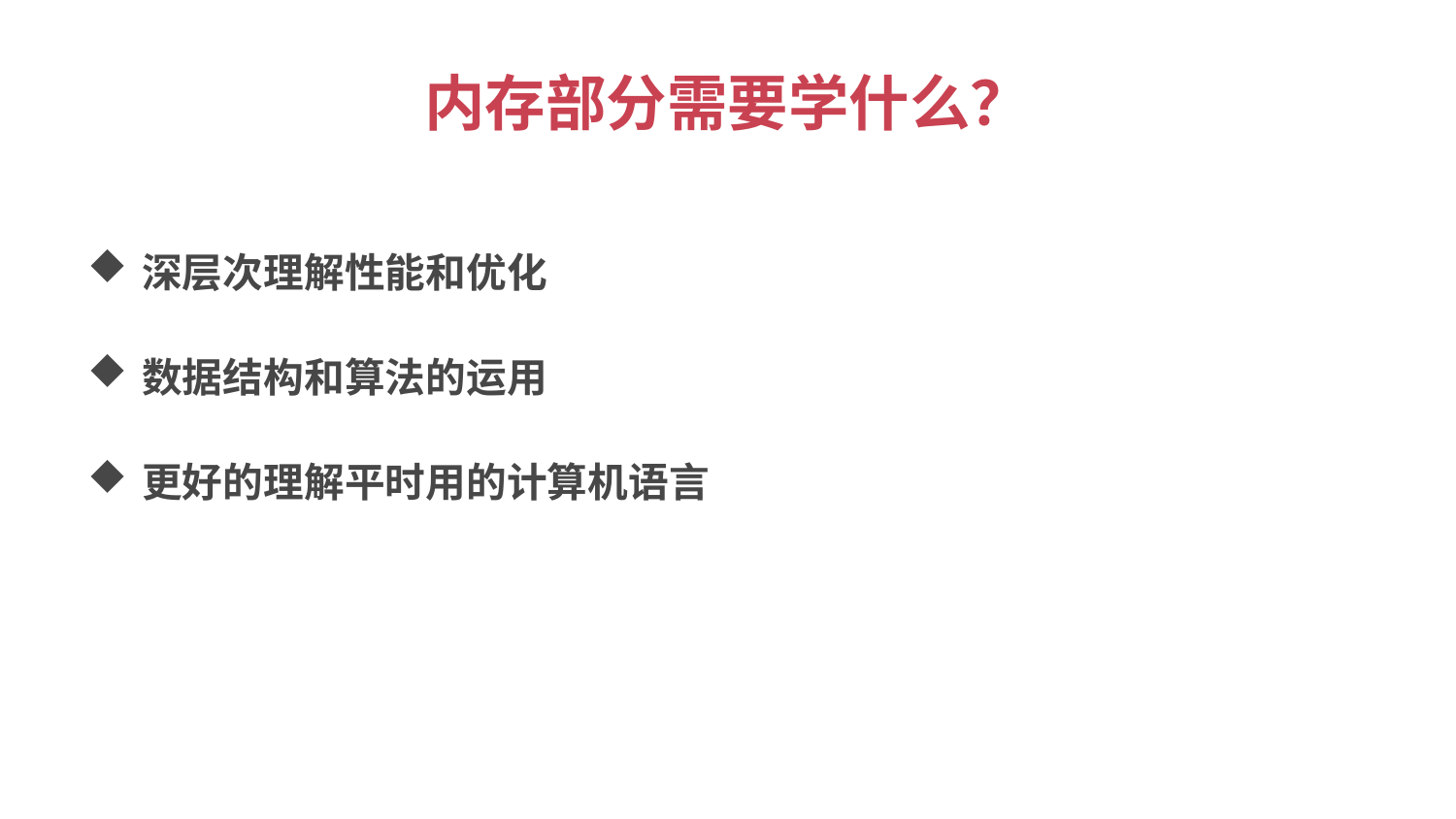

# 内存部分需要学什么？
深层次理解性能和优化
数据结构和算法的运用
更好的理解平时用的计算机语言